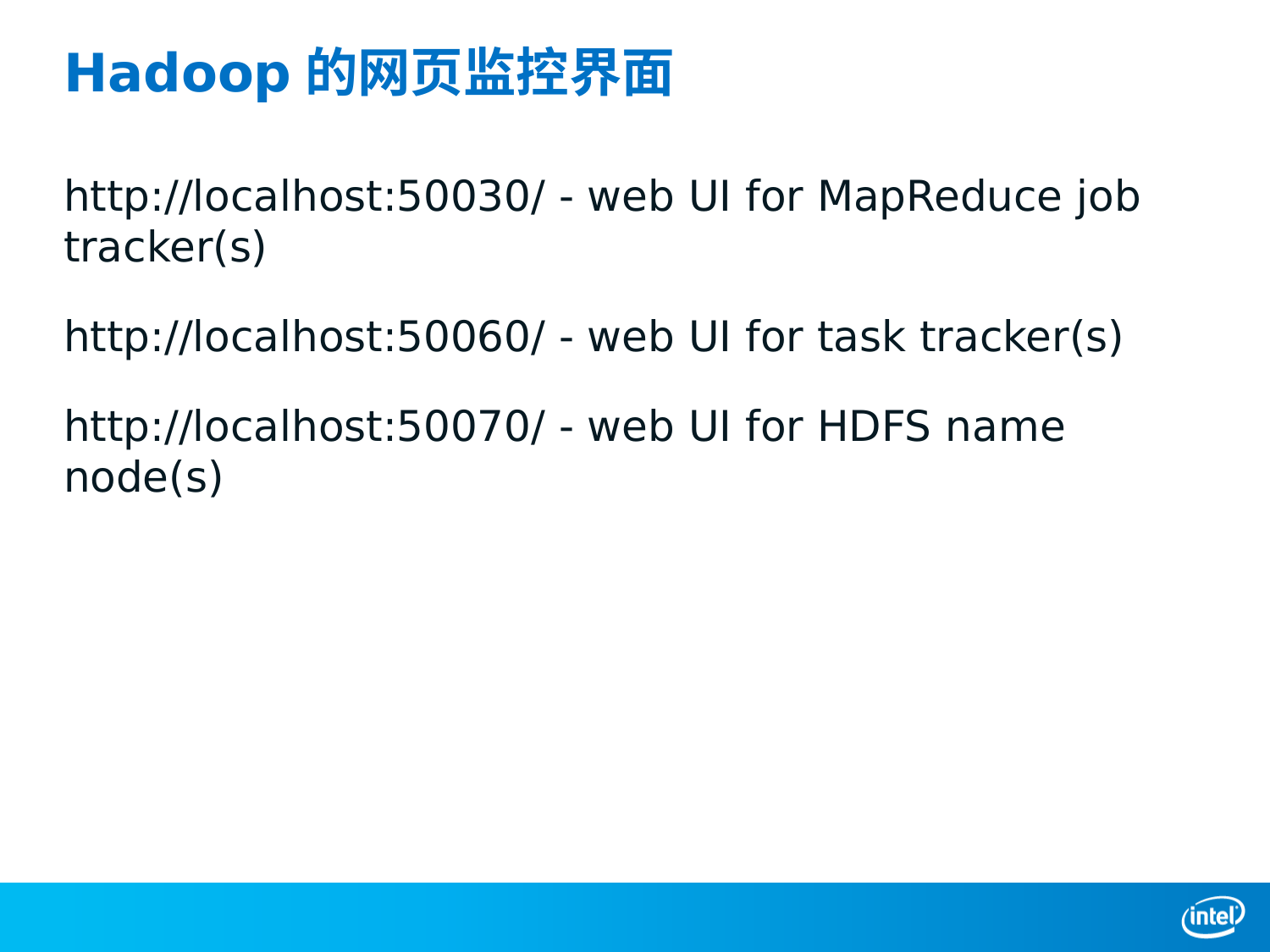

# Hadoop的网页监控界面
http://localhost:50030/ - web UI for MapReduce job tracker(s)
http://localhost:50060/ - web UI for task tracker(s)
http://localhost:50070/ - web UI for HDFS name node(s)